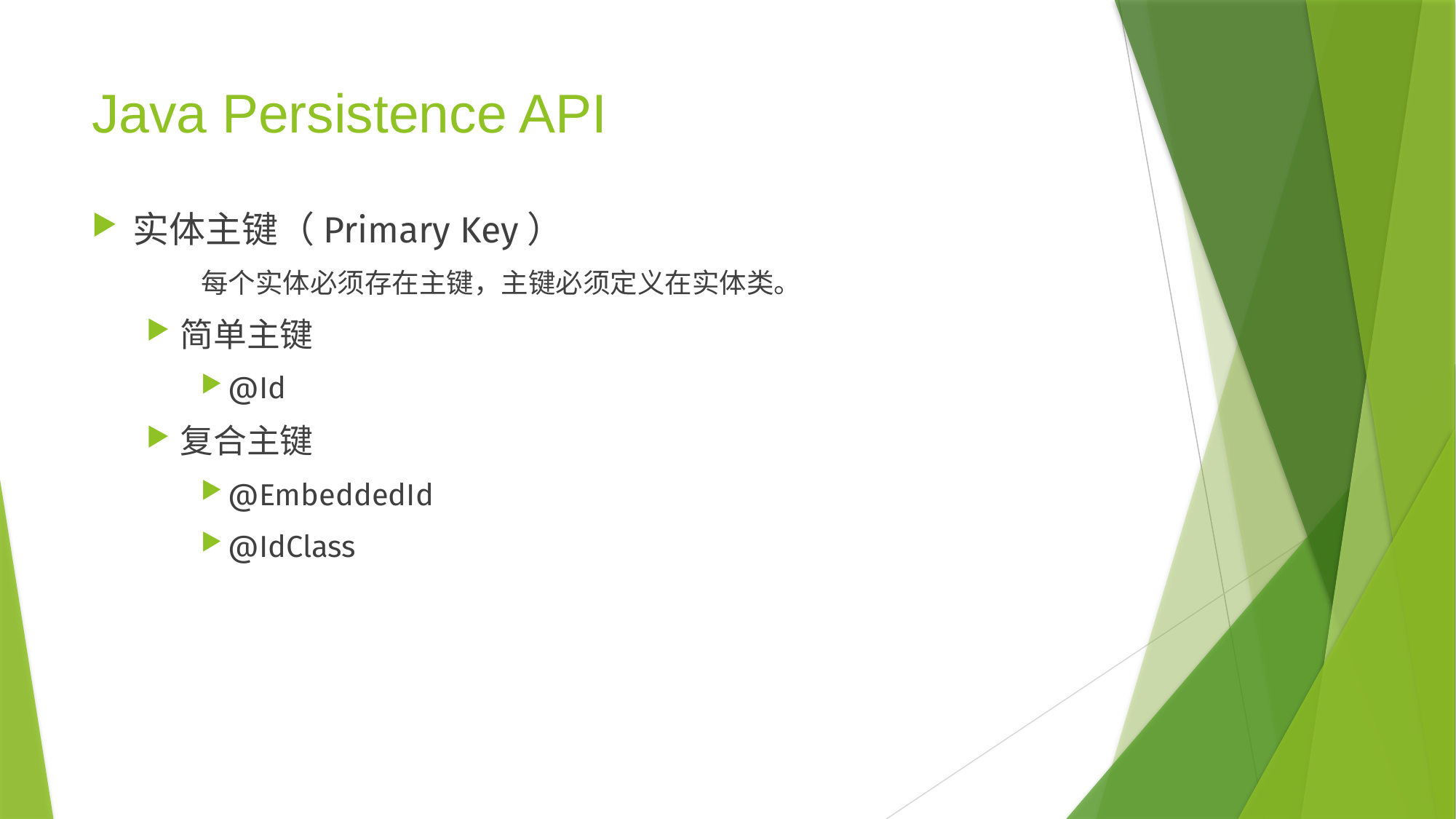

# Java Persistence API
实体主键（Primary Key）
	每个实体必须存在主键，主键必须定义在实体类。
简单主键
@Id
复合主键
@EmbeddedId
@IdClass